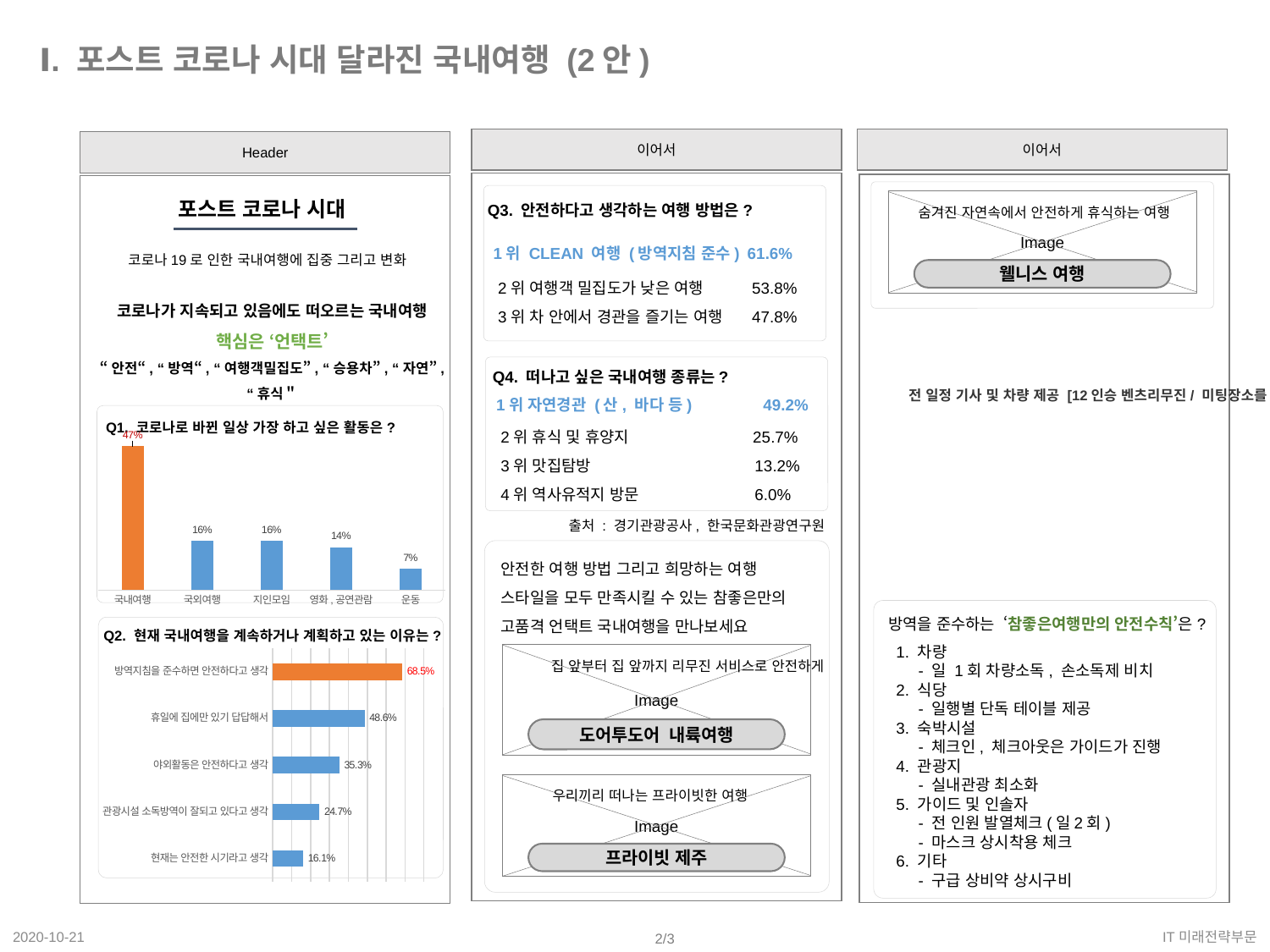

Ⅰ. 포스트 코로나 시대 달라진 국내여행 (2안)
이어서
이어서
Header
집중 키워드
 “안전”, “방역“, “사람이 적은 지역“, “승용차”, “자연”, “휴식”
집중 키워드
 “안전”, “방역“, “사람이 적은 지역“, “승용차”, “자연”, “휴식”

포스트 코로나 시대
Image
숨겨진 자연속에서 안전하게 휴식하는 여행
웰니스 여행
Q3. 안전하다고 생각하는 여행 방법은?
1위 CLEAN 여행 (방역지침 준수)	61.6%
코로나19로 인한 국내여행에 집중 그리고 변화
2위 여행객 밀집도가 낮은 여행	53.8%
3위 차 안에서 경관을 즐기는 여행	47.8%
코로나가 지속되고 있음에도 떠오르는 국내여행
핵심은 ‘언택트’
“안전“, “방역“, “여행객밀집도”, “승용차”, “자연”, “휴식＂

Q4. 떠나고 싶은 국내여행 종류는?
전 일정 기사 및 차량 제공 [12인승 벤츠리무진/ 미팅장소를 집 앞으로 지정할 수 있는 Door to Door]
1위 자연경관 (산, 바다 등)                49.2%

2위 휴식 및 휴양지                           25.7%
3위 맛집탐방                                    13.2%
4위 역사유적지 방문	6.0%
Q1. 코로나로 바뀐 일상 가장 하고 싶은 활동은?

### Chart

| Category | 응답율 |
|---|---|
| 국내여행 | 0.47 |
| 국외여행 | 0.16 |
| 지인모임 | 0.16 |
| 영화,공연관람 | 0.14 |
| 운동 | 0.07 |
출처 : 경기관광공사, 한국문화관광연구원

안전한 여행 방법 그리고 희망하는 여행 스타일을 모두 만족시킬 수 있는 참좋은만의
고품격 언택트 국내여행을 만나보세요
방역을 준수하는  ‘참좋은여행만의 안전수칙’은?

Q2. 현재 국내여행을 계속하거나 계획하고 있는 이유는?
1. 차량
     - 일 1회 차량소독, 손소독제 비치
2. 식당
     - 일행별 단독 테이블 제공
3. 숙박시설
     - 체크인, 체크아웃은 가이드가 진행
4. 관광지
     - 실내관광 최소화
5. 가이드 및 인솔자
     - 전 인원 발열체크(일2회)
     - 마스크 상시착용 체크
6. 기타
     - 구급 상비약 상시구비

### Chart

| Category | 응답율 |
|---|---|
| 현재는 안전한 시기라고 생각 | 0.161 |
| 관광시설 소독방역이 잘되고 있다고 생각 | 0.247 |
| 야외활동은 안전하다고 생각 | 0.353 |
| 휴일에 집에만 있기 답답해서 | 0.486 |
| 방역지침을 준수하면 안전하다고 생각 | 0.685 |
Image
집 앞부터 집 앞까지 리무진 서비스로 안전하게
도어투도어  내륙여행
Image
우리끼리 떠나는 프라이빗한 여행
프라이빗 제주
2020-10-21
IT미래전략부문
2/3